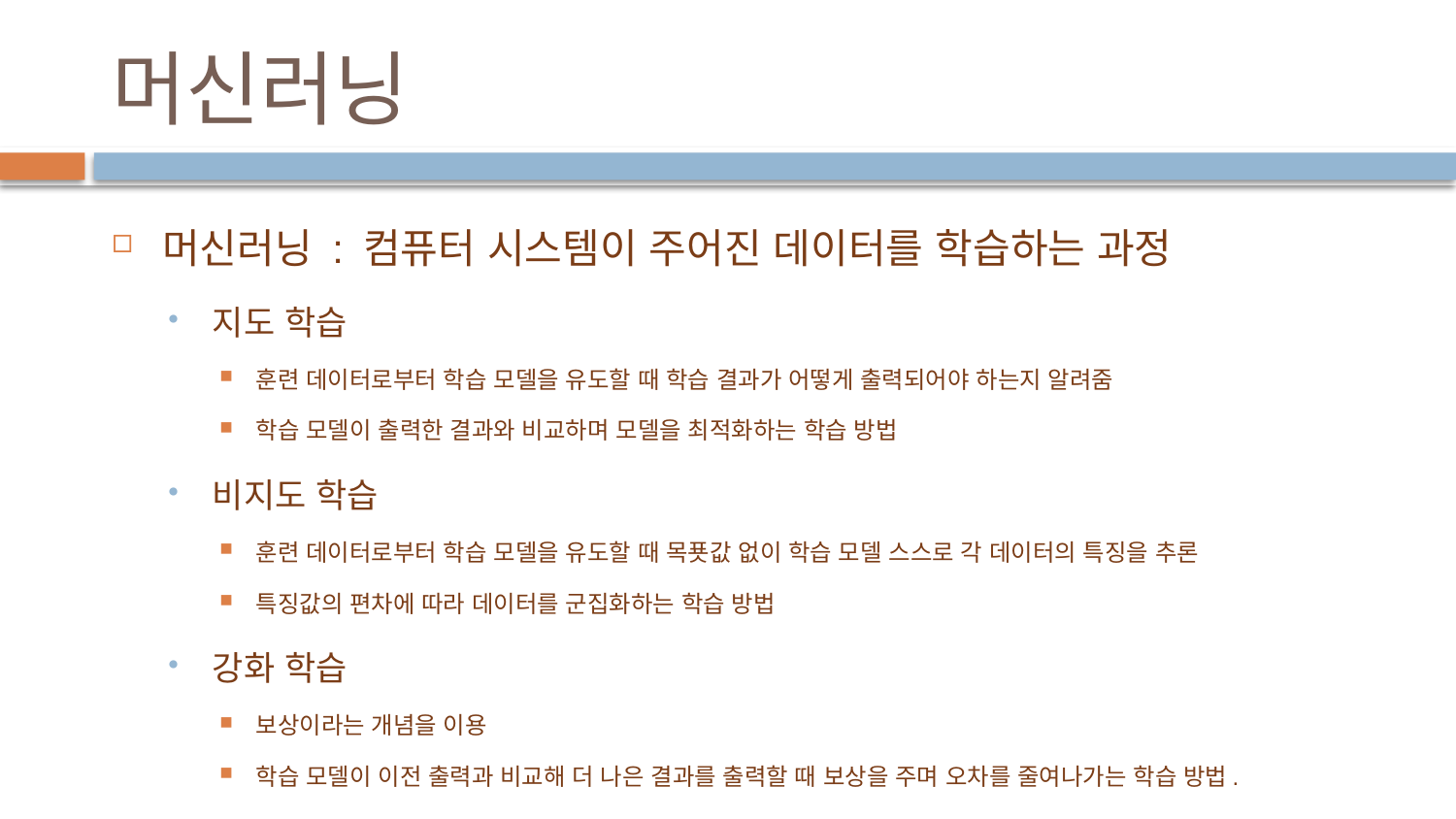

# 머신러닝
머신러닝 : 컴퓨터 시스템이 주어진 데이터를 학습하는 과정
지도 학습
훈련 데이터로부터 학습 모델을 유도할 때 학습 결과가 어떻게 출력되어야 하는지 알려줌
학습 모델이 출력한 결과와 비교하며 모델을 최적화하는 학습 방법
비지도 학습
훈련 데이터로부터 학습 모델을 유도할 때 목푯값 없이 학습 모델 스스로 각 데이터의 특징을 추론
특징값의 편차에 따라 데이터를 군집화하는 학습 방법
강화 학습
보상이라는 개념을 이용
학습 모델이 이전 출력과 비교해 더 나은 결과를 출력할 때 보상을 주며 오차를 줄여나가는 학습 방법.